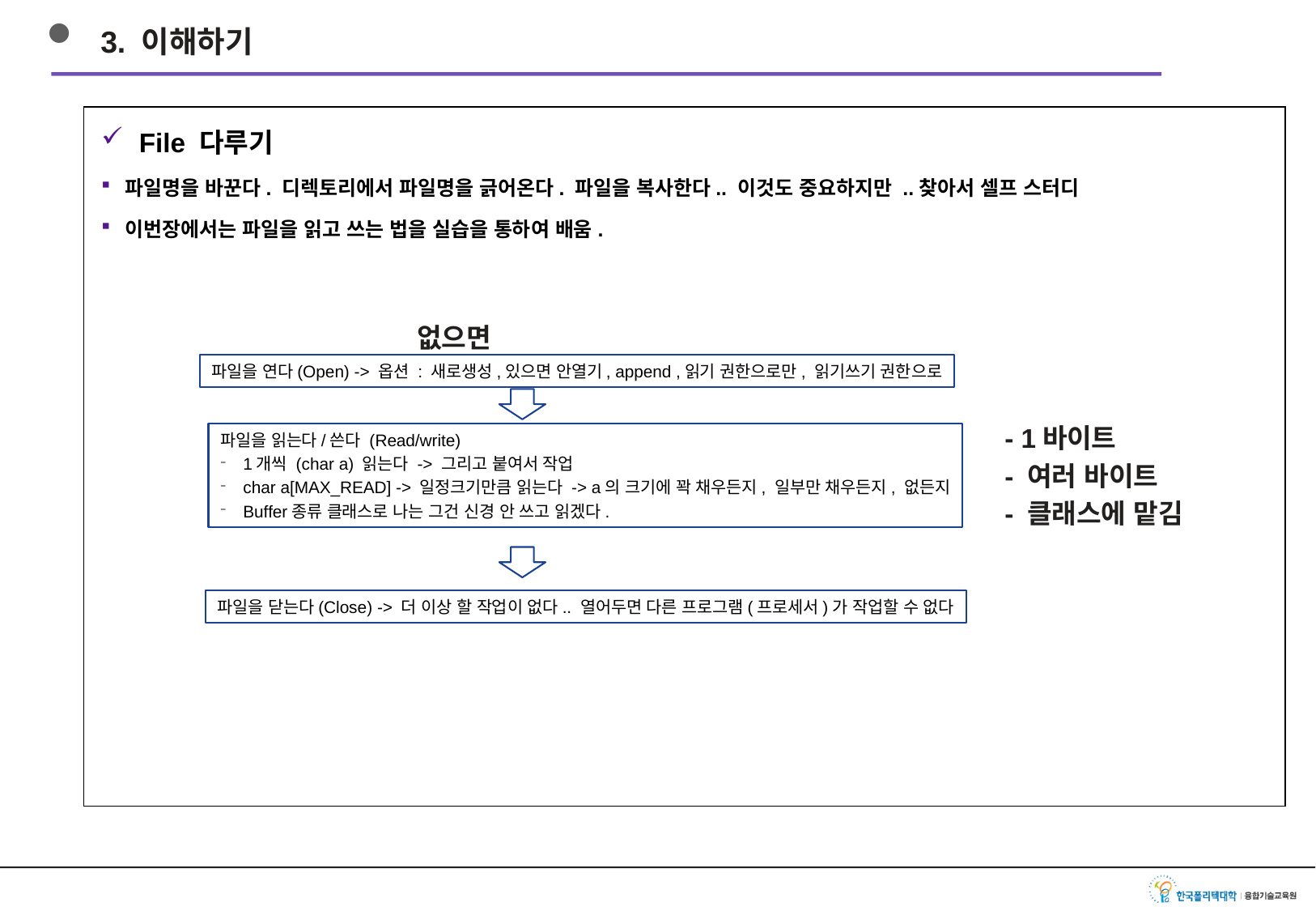

3. 이해하기
File 다루기
파일명을 바꾼다. 디렉토리에서 파일명을 긁어온다. 파일을 복사한다.. 이것도 중요하지만 ..찾아서 셀프 스터디
이번장에서는 파일을 읽고 쓰는 법을 실습을 통하여 배움.
없으면
파일을 연다(Open) -> 옵션 : 새로생성,있으면 안열기, append ,읽기 권한으로만, 읽기쓰기 권한으로

- 1바이트
- 여러 바이트
- 클래스에 맡김
파일을 읽는다/쓴다 (Read/write)
1개씩 (char a) 읽는다 -> 그리고 붙여서 작업
char a[MAX_READ] -> 일정크기만큼 읽는다 -> a의 크기에 꽉 채우든지, 일부만 채우든지, 없든지
Buffer종류 클래스로 나는 그건 신경 안 쓰고 읽겠다.

파일을 닫는다(Close) -> 더 이상 할 작업이 없다.. 열어두면 다른 프로그램(프로세서)가 작업할 수 없다